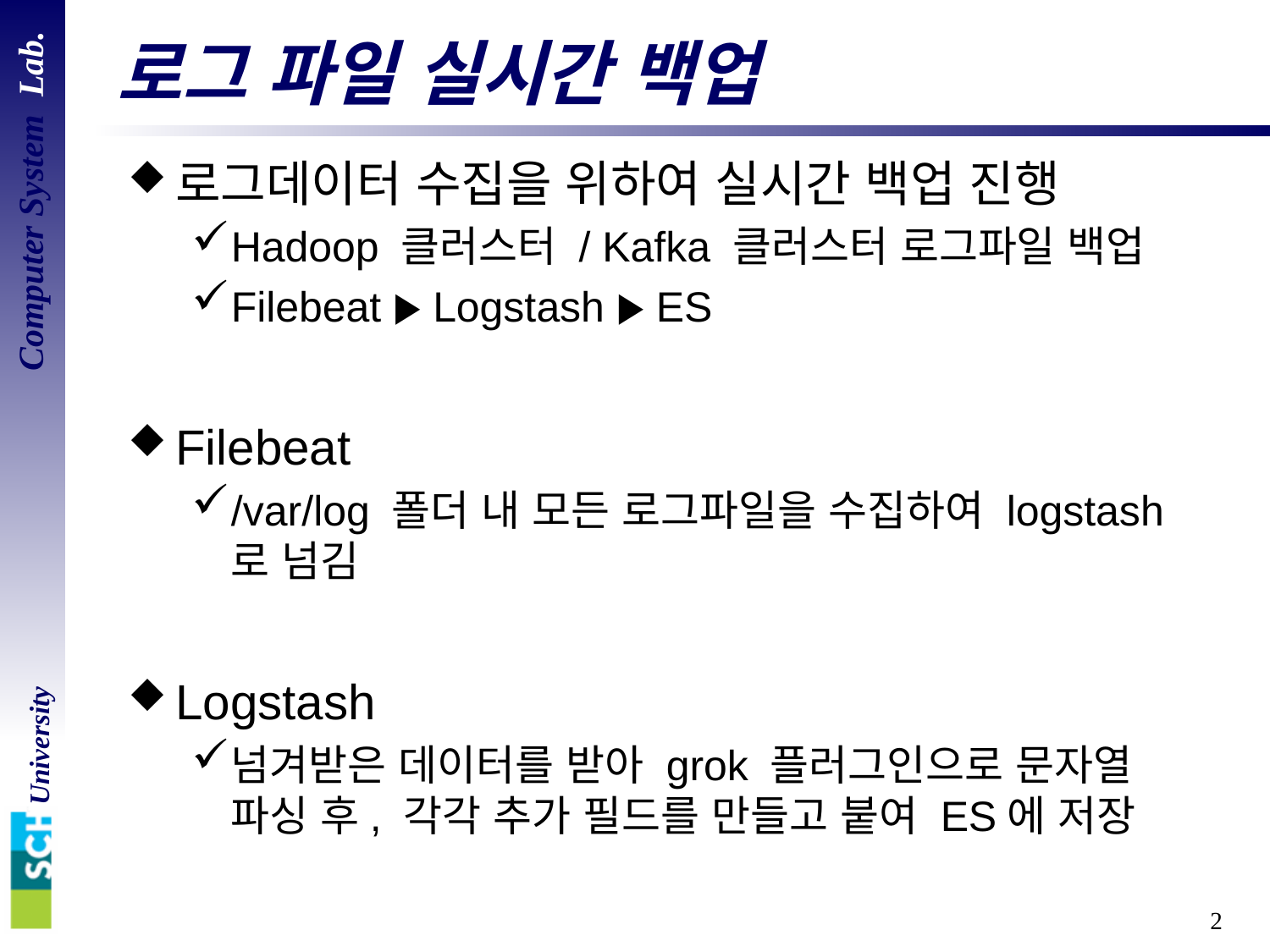

# 로그 파일 실시간 백업
로그데이터 수집을 위하여 실시간 백업 진행
Hadoop 클러스터 / Kafka 클러스터 로그파일 백업
Filebeat ▶ Logstash ▶ ES

Filebeat
/var/log 폴더 내 모든 로그파일을 수집하여 logstash로 넘김

Logstash
넘겨받은 데이터를 받아 grok 플러그인으로 문자열 파싱 후, 각각 추가 필드를 만들고 붙여 ES에 저장